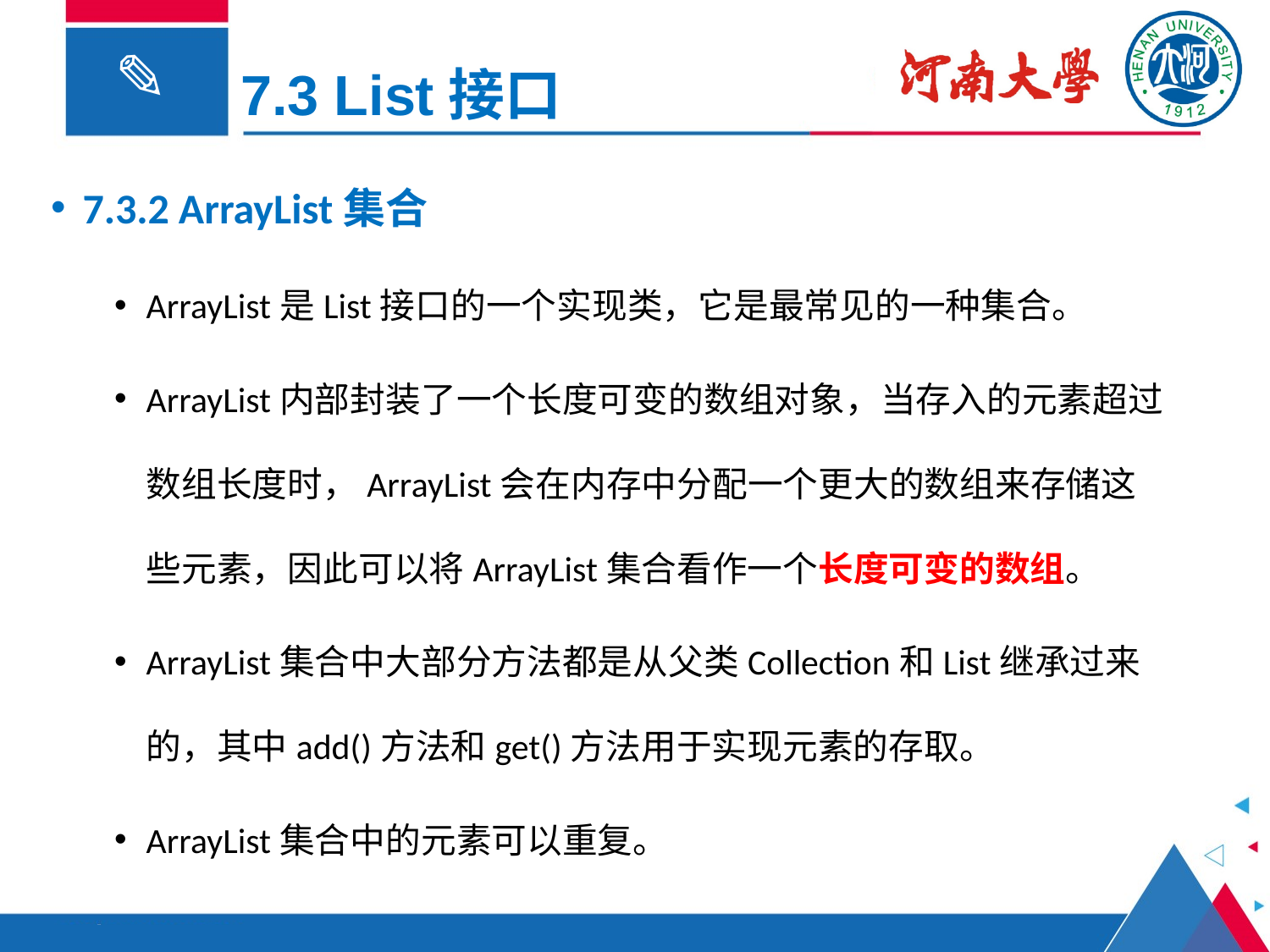

7.3 List接口
7.3.2 ArrayList集合
ArrayList是List接口的一个实现类，它是最常见的一种集合。
ArrayList内部封装了一个长度可变的数组对象，当存入的元素超过数组长度时，ArrayList会在内存中分配一个更大的数组来存储这些元素，因此可以将ArrayList集合看作一个长度可变的数组。
ArrayList集合中大部分方法都是从父类Collection和List继承过来的，其中add()方法和get()方法用于实现元素的存取。
ArrayList集合中的元素可以重复。